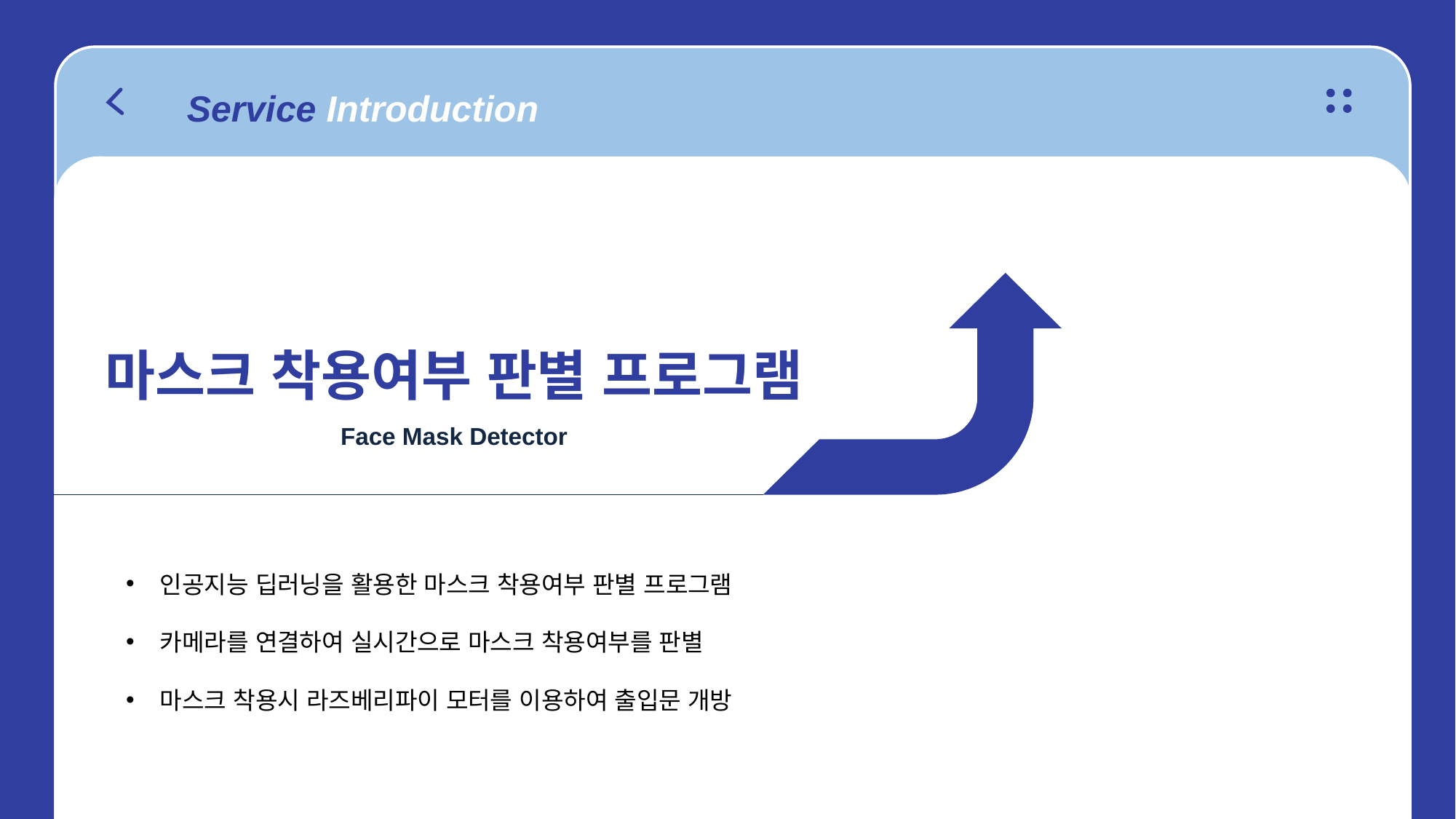

Service Introduction

마스크 착용여부 판별 프로그램
Face Mask Detector

인공지능 딥러닝을 활용한 마스크 착용여부 판별 프로그램

카메라를 연결하여 실시간으로 마스크 착용여부를 판별

마스크 착용시 라즈베리파이 모터를 이용하여 출입문 개방